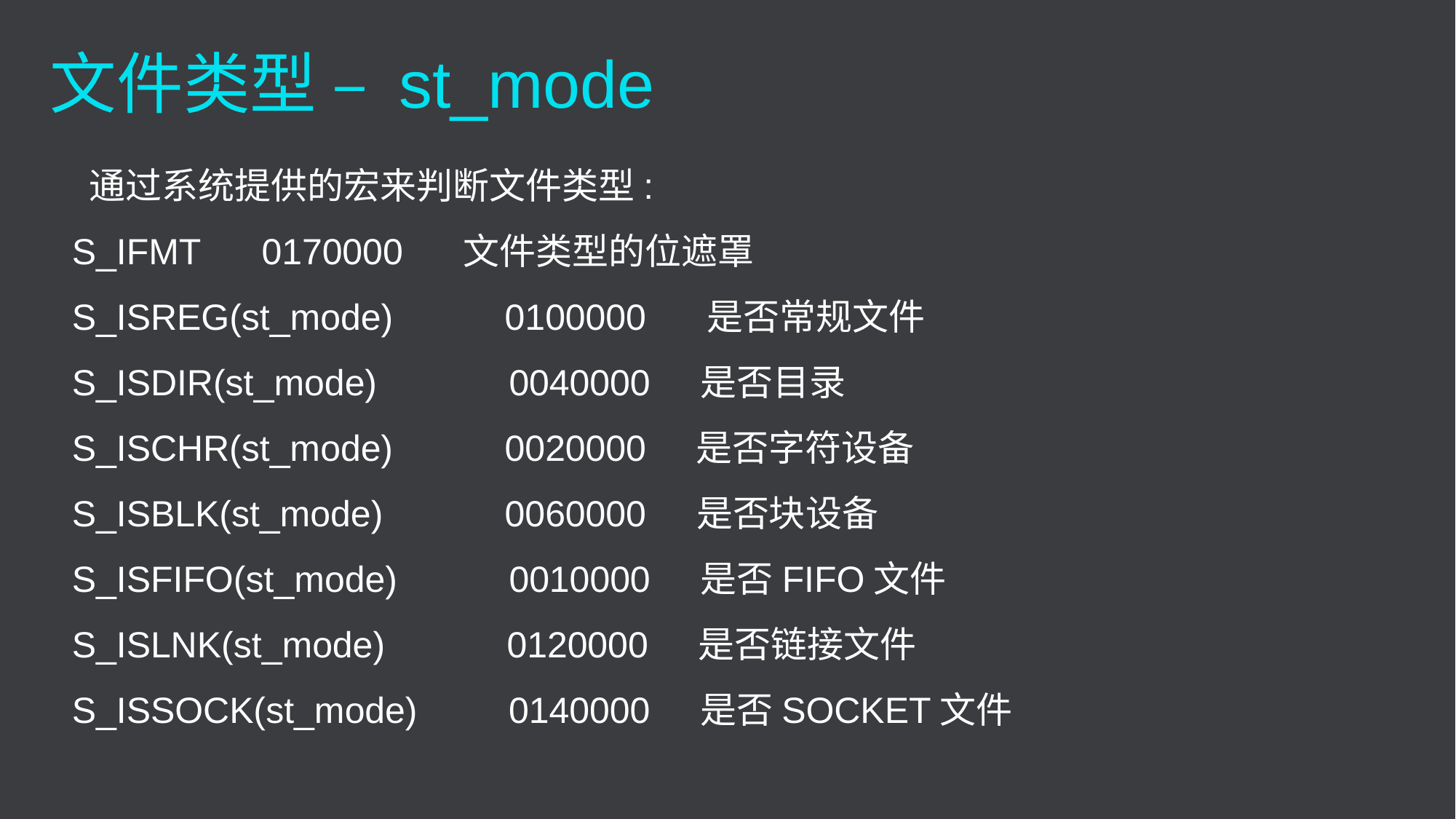

文件类型 – st_mode
 通过系统提供的宏来判断文件类型:
S_IFMT      0170000     文件类型的位遮罩
S_ISREG(st_mode)           0100000     是否常规文件
S_ISDIR(st_mode)             0040000    是否目录
S_ISCHR(st_mode)           0020000    是否字符设备
S_ISBLK(st_mode)            0060000    是否块设备
S_ISFIFO(st_mode)           0010000    是否FIFO文件
S_ISLNK(st_mode)            0120000    是否链接文件
S_ISSOCK(st_mode)         0140000    是否SOCKET文件